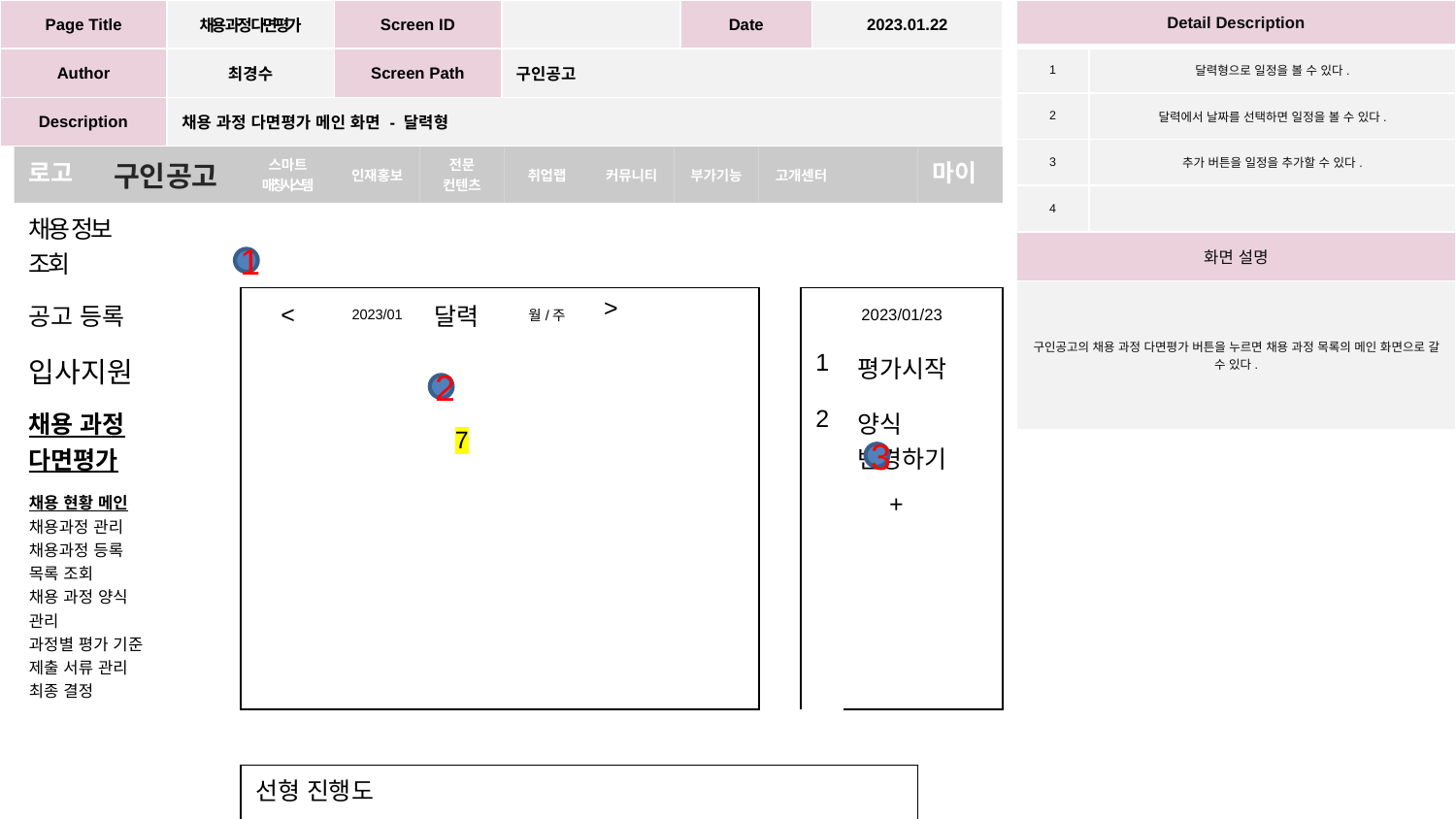

| Page Title | 채용 과정 다면평가 | Screen ID |  | Date | 2023.01.22 |
| --- | --- | --- | --- | --- | --- |
| Author | 최경수 | Screen Path | 구인공고 |  |  |
| Description | 채용 과정 다면평가 메인 화면 - 달력형 |  |  |  |  |
| Detail Description |  |
| --- | --- |
| 1 | 달력형으로 일정을 볼 수 있다. |
| 2 | 달력에서 날짜를 선택하면 일정을 볼 수 있다. |
| 3 | 추가 버튼을 일정을 추가할 수 있다. |
| 4 |  |
| 화면 설명 |  |
| 구인공고의 채용 과정 다면평가 버튼을 누르면 채용 과정 목록의 메인 화면으로 갈 수 있다. |  |
| 로고 | 구인공고 | 구인공고 | 스마트 매칭시스템 | 인재홍보 | 전문 컨텐츠 | 취업랩 | 커뮤니티 | 부가기능 | 고개센터 |  |  | 마이 |
| --- | --- | --- | --- | --- | --- | --- | --- | --- | --- | --- | --- | --- |
| 채용 정보 조회 |  |  |  |  |  |  |  |  |  |  |  |  |
| 공고 등록 |  |  | < | 2023/01 | 달력 | 월/주 | > |  |  | 2023/01/23 |  |  |
| 입사지원 |  |  |  |  |  |  |  |  |  | 1 | 평가시작 |  |
| 채용 과정 다면평가 |  |  |  |  | 7 |  |  |  |  | 2 | 양식 변경하기 |  |
| 채용 현황 메인 채용과정 관리 채용과정 등록 목록 조회 채용 과정 양식 관리 과정별 평가 기준 제출 서류 관리 최종 결정 |  |  |  |  |  |  |  |  |  |  | + |  |
|  |  |  |  |  |  |  |  |  |  |  |  |  |
|  |  |  |  |  |  |  |  |  |  |  |  |  |
|  |  |  |  |  |  |  |  |  |  |  |  |  |
|  |  |  | 선형 진행도 |  |  |  |  |  |  |  |  |  |
|  |  |  |  |  |  |  |  |  |  |  |  |  |
1
2
3